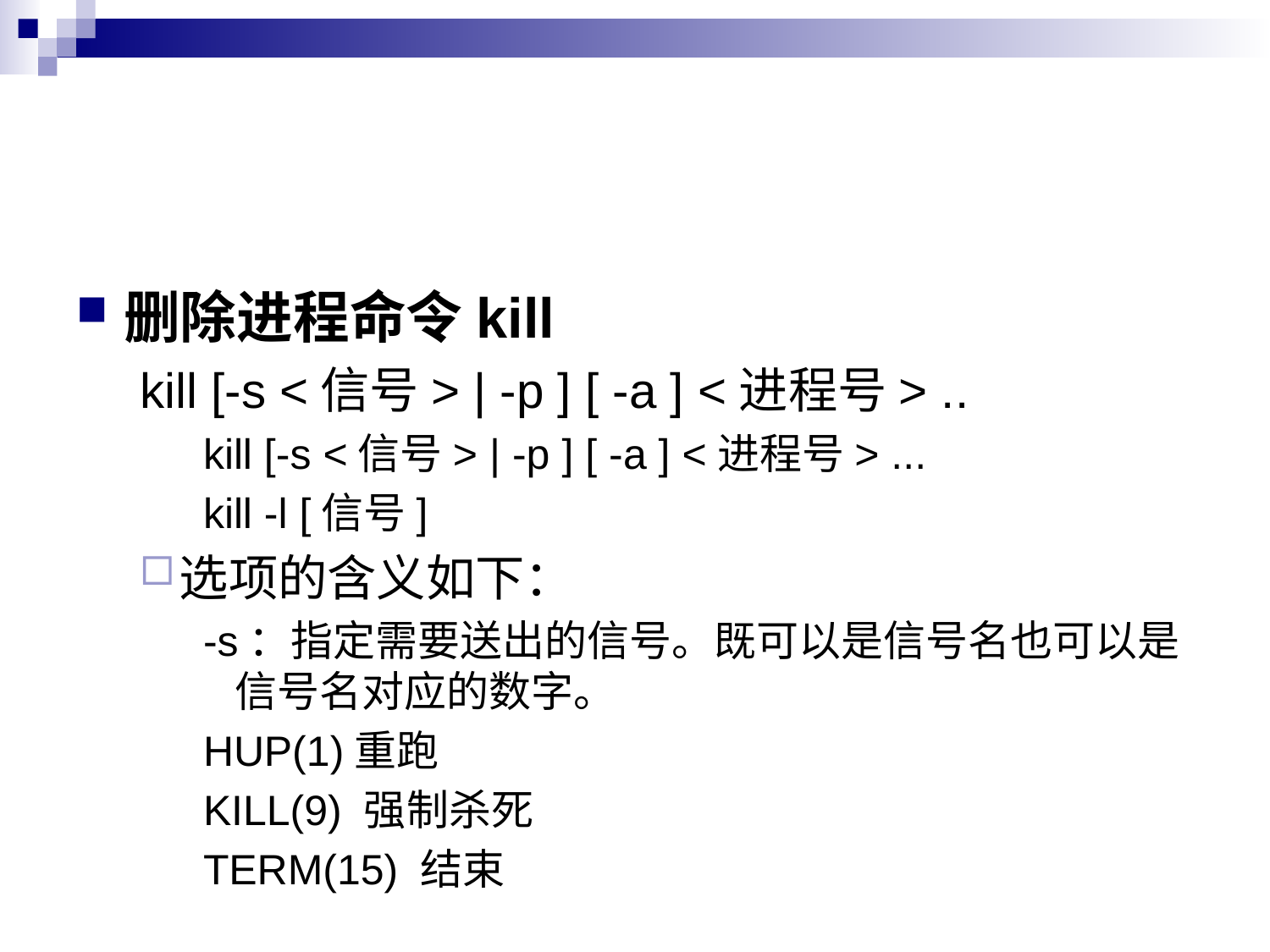

#
删除进程命令kill
kill [-s <信号> | -p ] [ -a ] <进程号> ..
kill [-s <信号> | -p ] [ -a ] <进程号> ...
kill -l [信号]
选项的含义如下：
-s：指定需要送出的信号。既可以是信号名也可以是信号名对应的数字。
HUP(1)重跑
KILL(9) 强制杀死
TERM(15) 结束